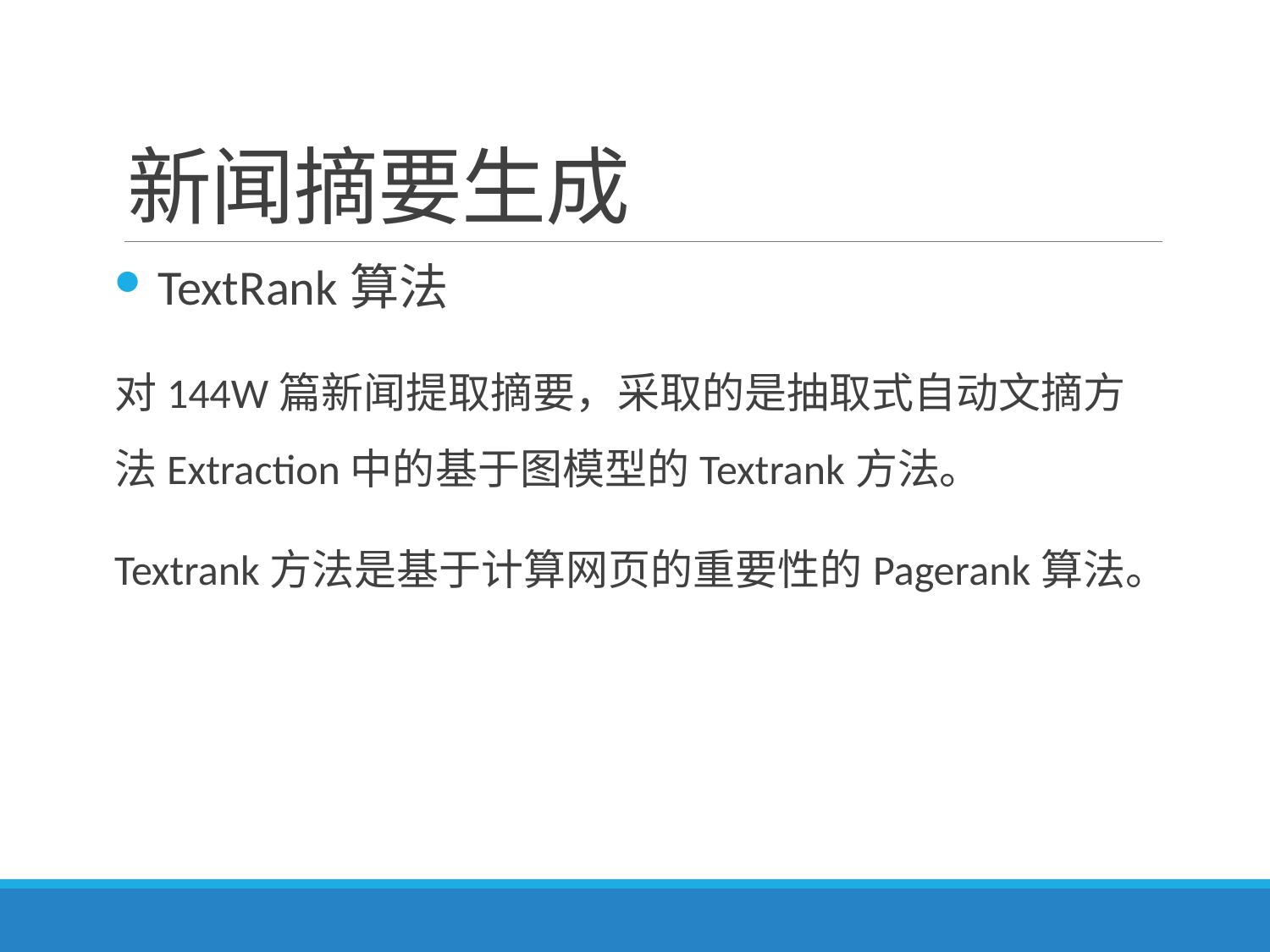

# 新闻摘要生成
 TextRank算法
对144W篇新闻提取摘要，采取的是抽取式自动文摘方法Extraction中的基于图模型的Textrank方法。
Textrank方法是基于计算网页的重要性的Pagerank算法。